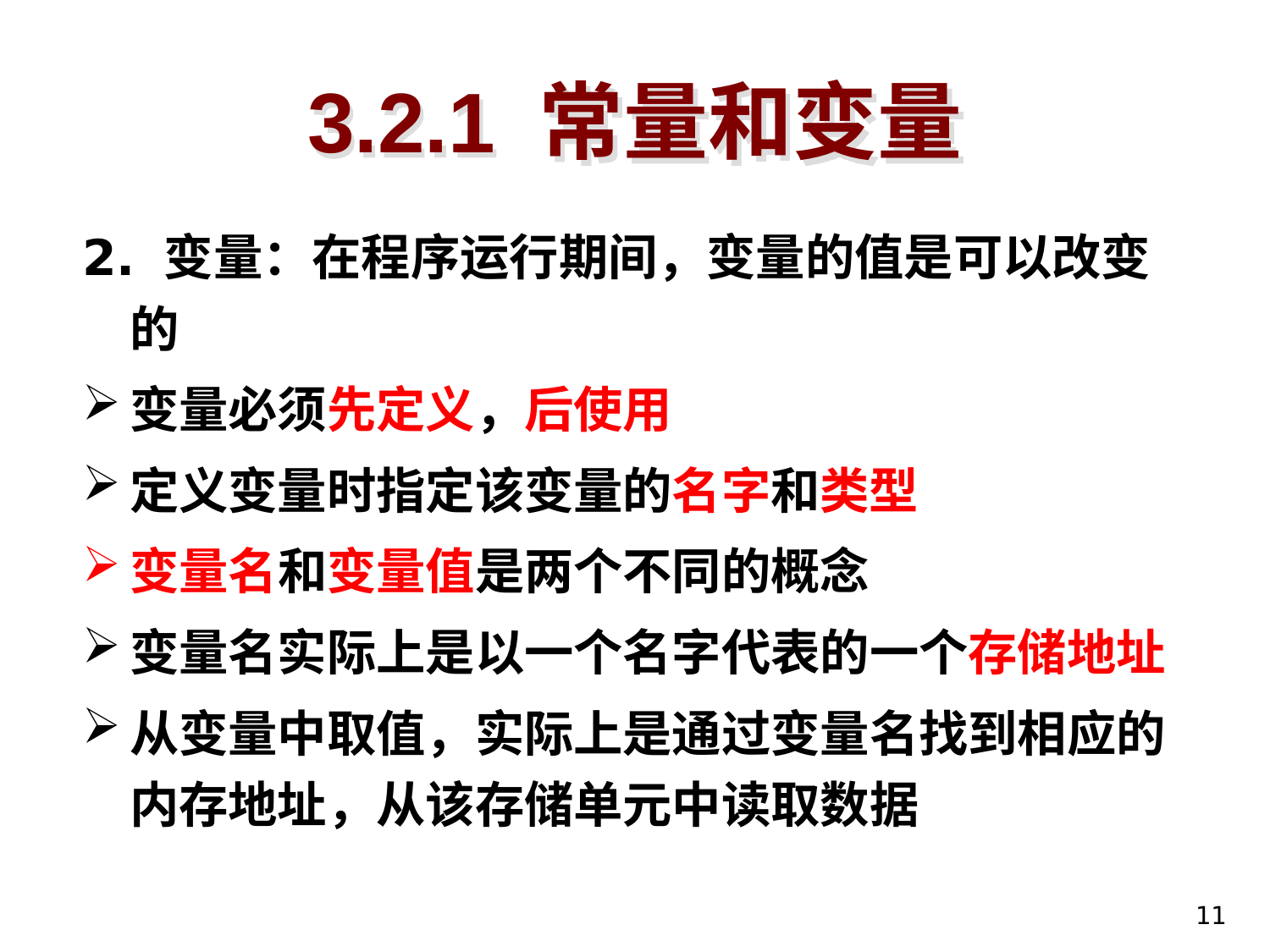

# 3.2.1 常量和变量
2. 变量：在程序运行期间，变量的值是可以改变的
变量必须先定义，后使用
定义变量时指定该变量的名字和类型
变量名和变量值是两个不同的概念
变量名实际上是以一个名字代表的一个存储地址
从变量中取值，实际上是通过变量名找到相应的内存地址，从该存储单元中读取数据
11